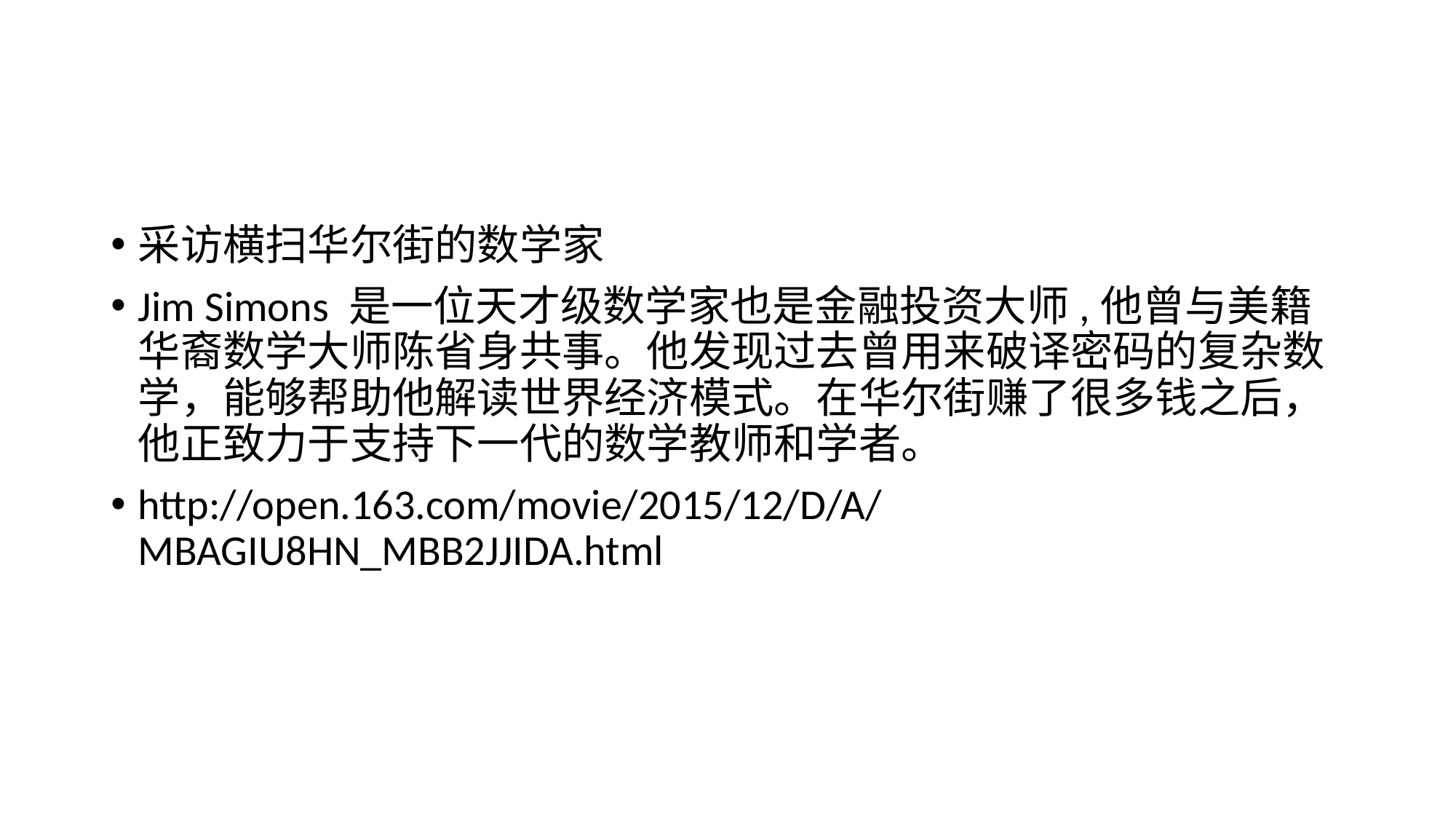

#
采访横扫华尔街的数学家
Jim Simons 是一位天才级数学家也是金融投资大师,他曾与美籍华裔数学大师陈省身共事。他发现过去曾用来破译密码的复杂数学，能够帮助他解读世界经济模式。在华尔街赚了很多钱之后，他正致力于支持下一代的数学教师和学者。
http://open.163.com/movie/2015/12/D/A/MBAGIU8HN_MBB2JJIDA.html